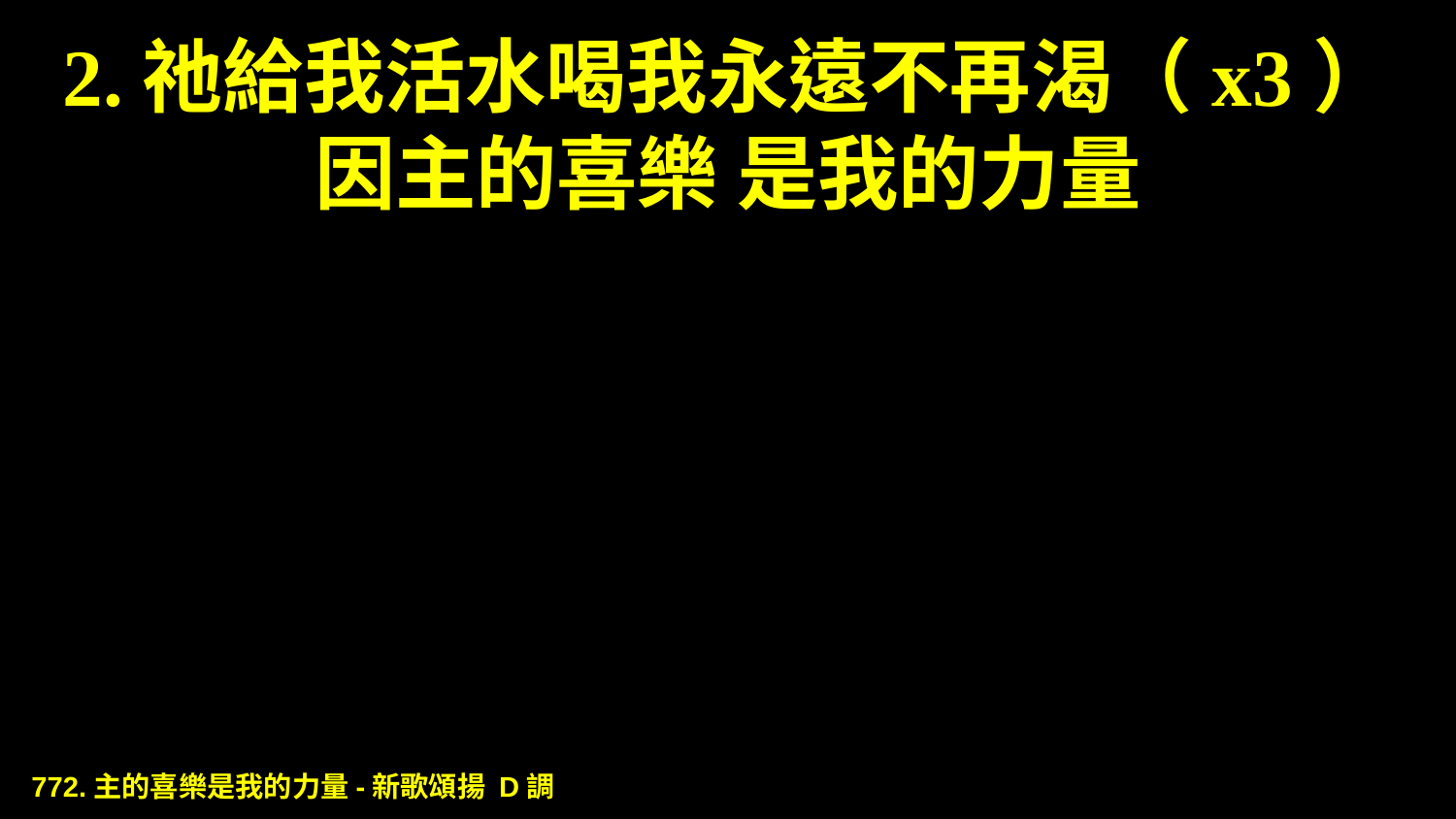

# 2.祂給我活水喝我永遠不再渴（x3） 因主的喜樂 是我的力量
772.主的喜樂是我的力量-新歌頌揚 D調